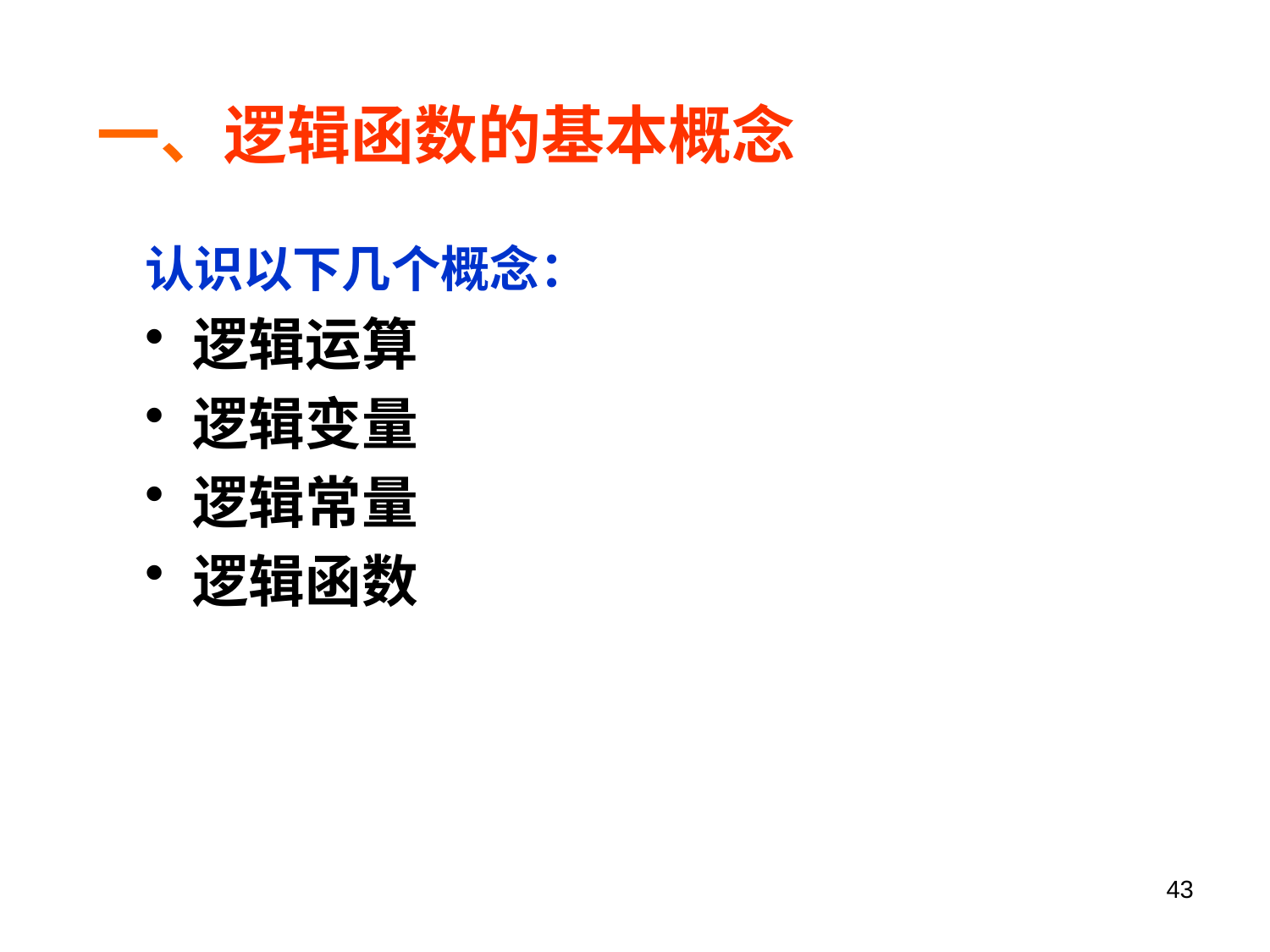

一、逻辑函数的基本概念
认识以下几个概念：
逻辑运算
逻辑变量
逻辑常量
逻辑函数
43